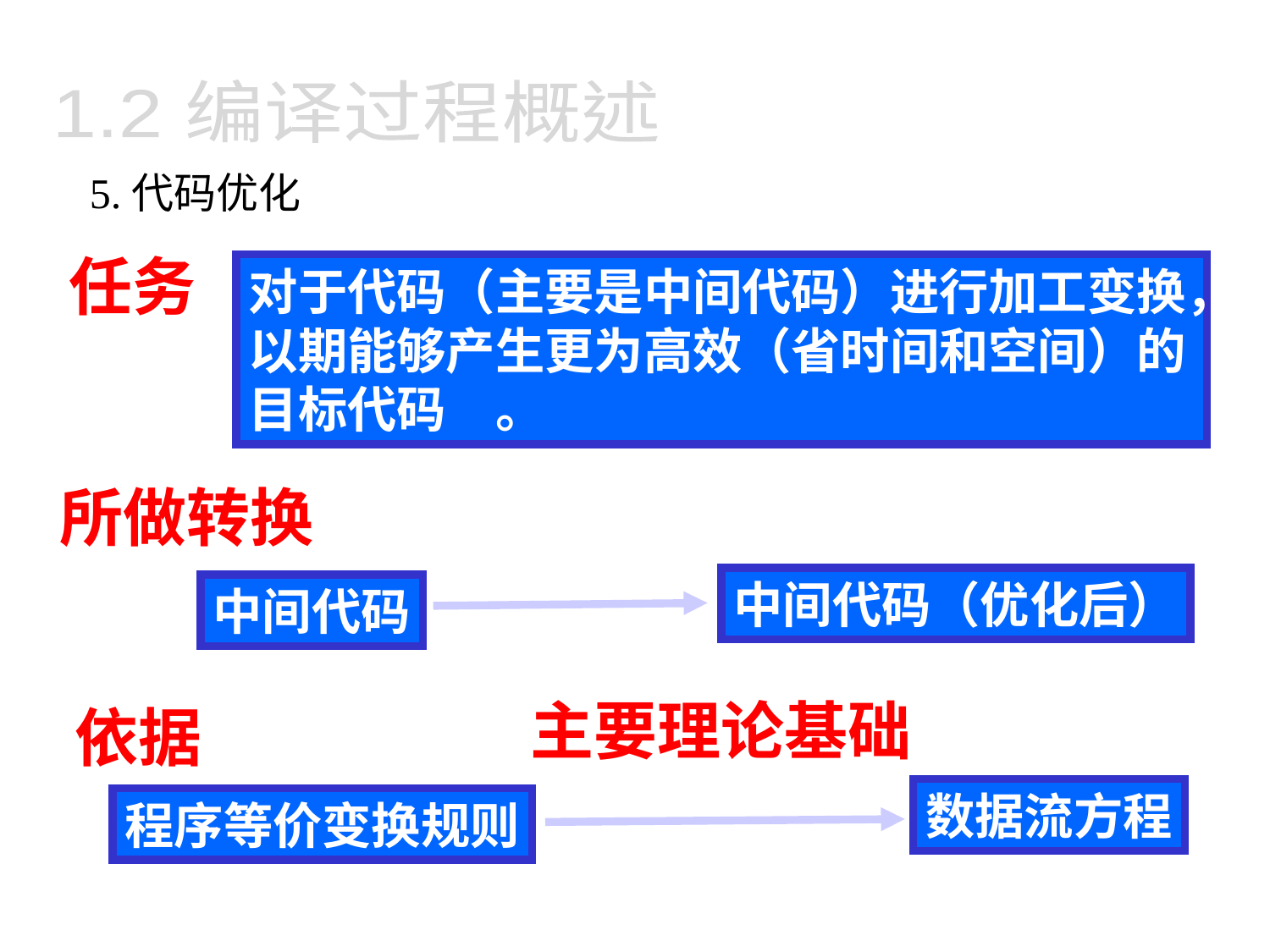

1.2 编译过程概述
5.代码优化
任务
对于代码（主要是中间代码）进行加工变换，以期能够产生更为高效（省时间和空间）的目标代码　。
所做转换
中间代码（优化后）
中间代码

主要理论基础
依据
数据流方程
程序等价变换规则